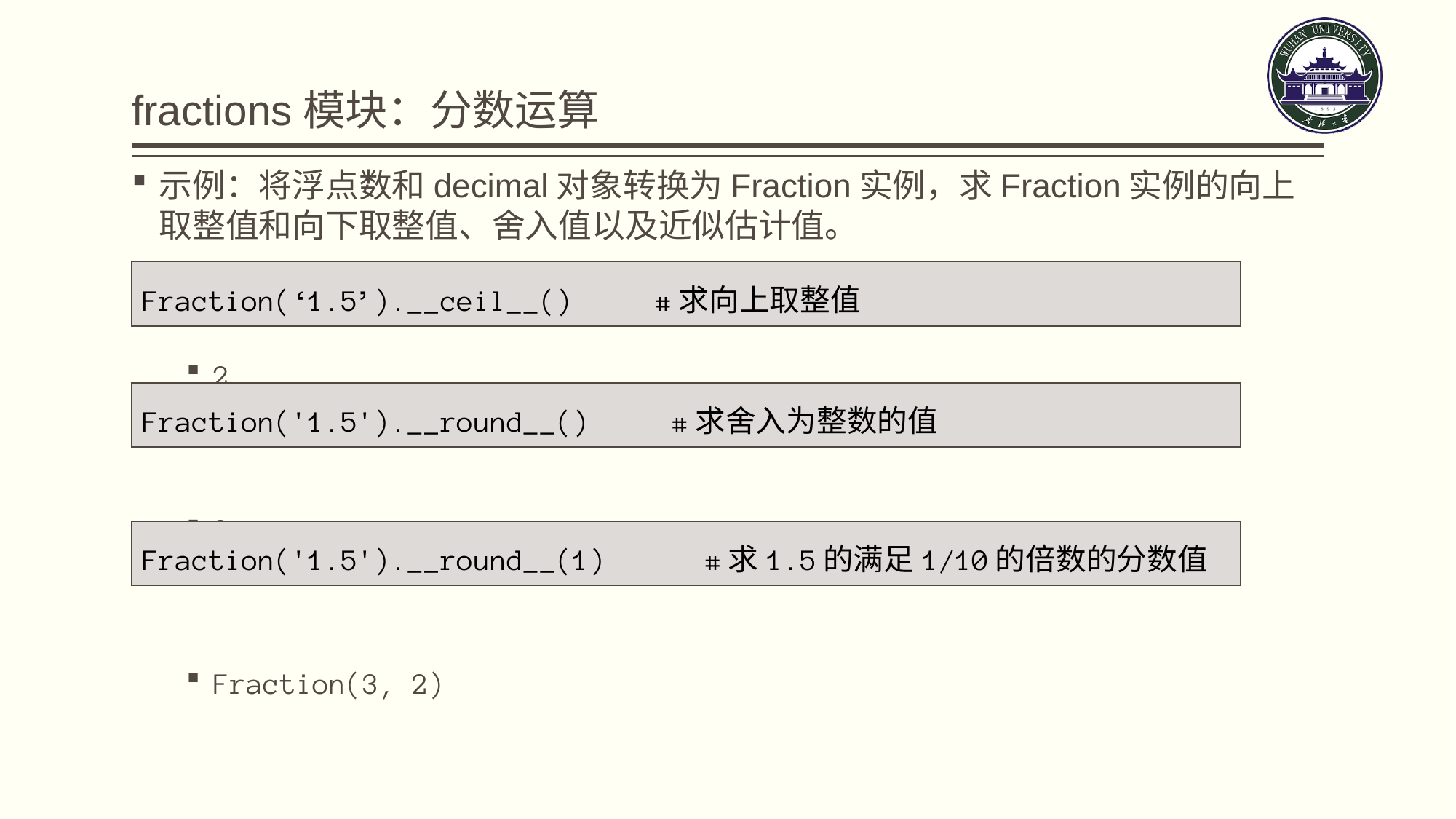

# fractions模块：分数运算
示例：将浮点数和decimal对象转换为Fraction实例，求Fraction实例的向上取整值和向下取整值、舍入值以及近似估计值。

2

2

Fraction(3, 2)
| Fraction(‘1.5’).\_\_ceil\_\_() #求向上取整值 |
| --- |
| Fraction('1.5').\_\_round\_\_() #求舍入为整数的值 |
| --- |
| Fraction('1.5').\_\_round\_\_(1) #求1.5的满足1/10的倍数的分数值 |
| --- |